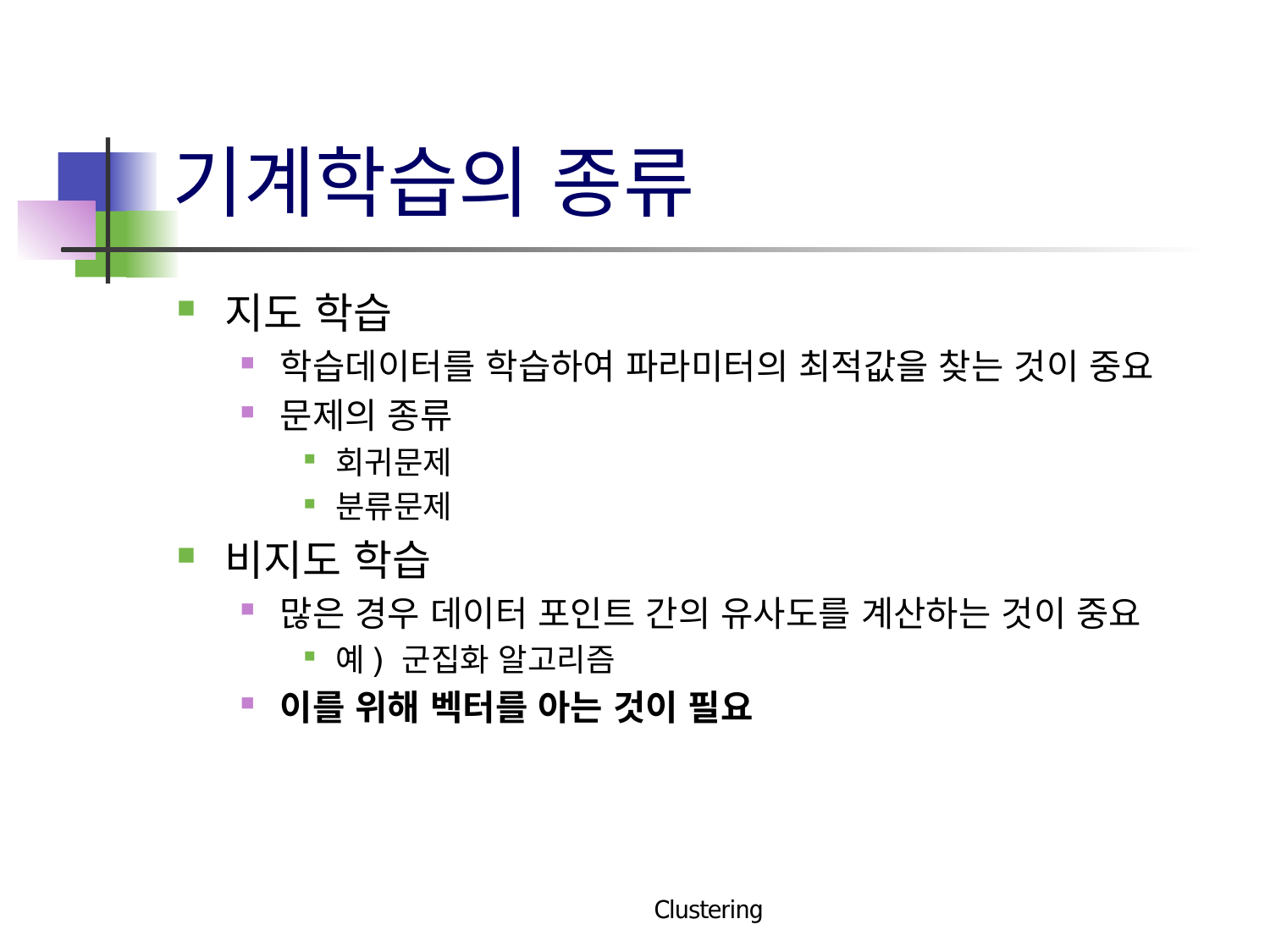

# 기계학습의 종류
지도 학습
학습데이터를 학습하여 파라미터의 최적값을 찾는 것이 중요
문제의 종류
회귀문제
분류문제
비지도 학습
많은 경우 데이터 포인트 간의 유사도를 계산하는 것이 중요
예) 군집화 알고리즘
이를 위해 벡터를 아는 것이 필요
Clustering